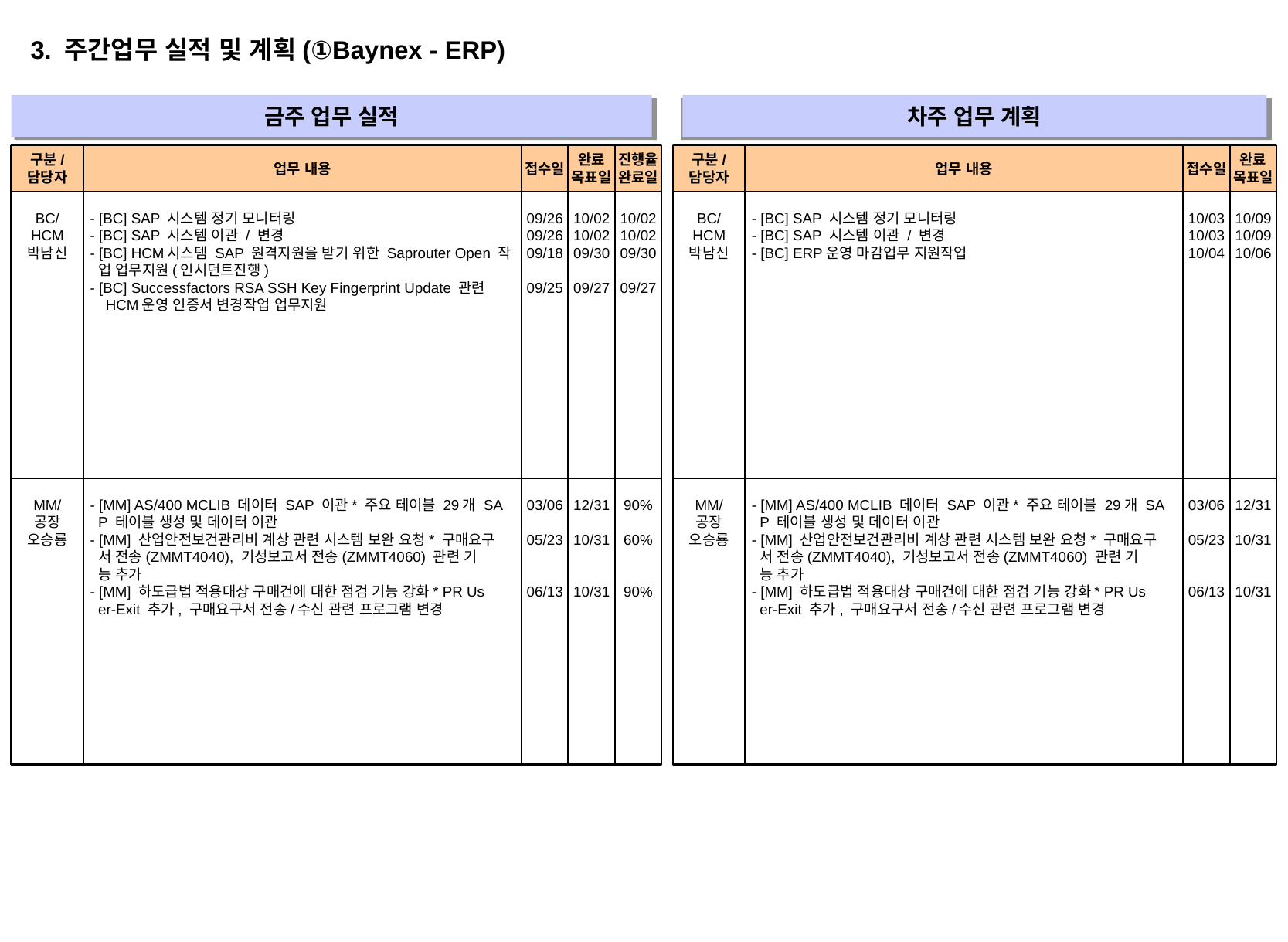

3. 주간업무 실적 및 계획(①Baynex - ERP)
금주 업무 실적
차주 업무 계획
" "
" "
구분/
담당자
업무 내용
접수일
완료
목표일
진행율
완료일
구분/
담당자
업무 내용
접수일
완료
목표일
BC/
HCM
박남신

- [BC] SAP 시스템 정기 모니터링
- [BC] SAP 시스템 이관 / 변경
- [BC] HCM시스템 SAP 원격지원을 받기 위한 Saprouter Open 작
  업 업무지원(인시던트진행)
- [BC] Successfactors RSA SSH Key Fingerprint Update 관련
   HCM운영 인증서 변경작업 업무지원
09/26
09/26
09/18
09/25
10/02
10/02
09/30
09/27
10/02
10/02
09/30
09/27
BC/
HCM
박남신

- [BC] SAP 시스템 정기 모니터링
- [BC] SAP 시스템 이관 / 변경
- [BC] ERP운영 마감업무 지원작업
10/03
10/03
10/04
10/09
10/09
10/06
MM/
공장
오승룡

- [MM] AS/400 MCLIB 데이터 SAP 이관* 주요 테이블 29개 SA
  P 테이블 생성 및 데이터 이관
- [MM] 산업안전보건관리비 계상 관련 시스템 보완 요청* 구매요구
  서 전송(ZMMT4040), 기성보고서 전송(ZMMT4060) 관련 기
  능 추가
- [MM] 하도급법 적용대상 구매건에 대한 점검 기능 강화* PR Us
  er-Exit 추가, 구매요구서 전송/수신 관련 프로그램 변경
03/06
05/23
06/13
12/31
10/31
10/31
90%
60%
90%
MM/
공장
오승룡

- [MM] AS/400 MCLIB 데이터 SAP 이관* 주요 테이블 29개 SA
  P 테이블 생성 및 데이터 이관
- [MM] 산업안전보건관리비 계상 관련 시스템 보완 요청* 구매요구
  서 전송(ZMMT4040), 기성보고서 전송(ZMMT4060) 관련 기
  능 추가
- [MM] 하도급법 적용대상 구매건에 대한 점검 기능 강화* PR Us
  er-Exit 추가, 구매요구서 전송/수신 관련 프로그램 변경
03/06
05/23
06/13
12/31
10/31
10/31